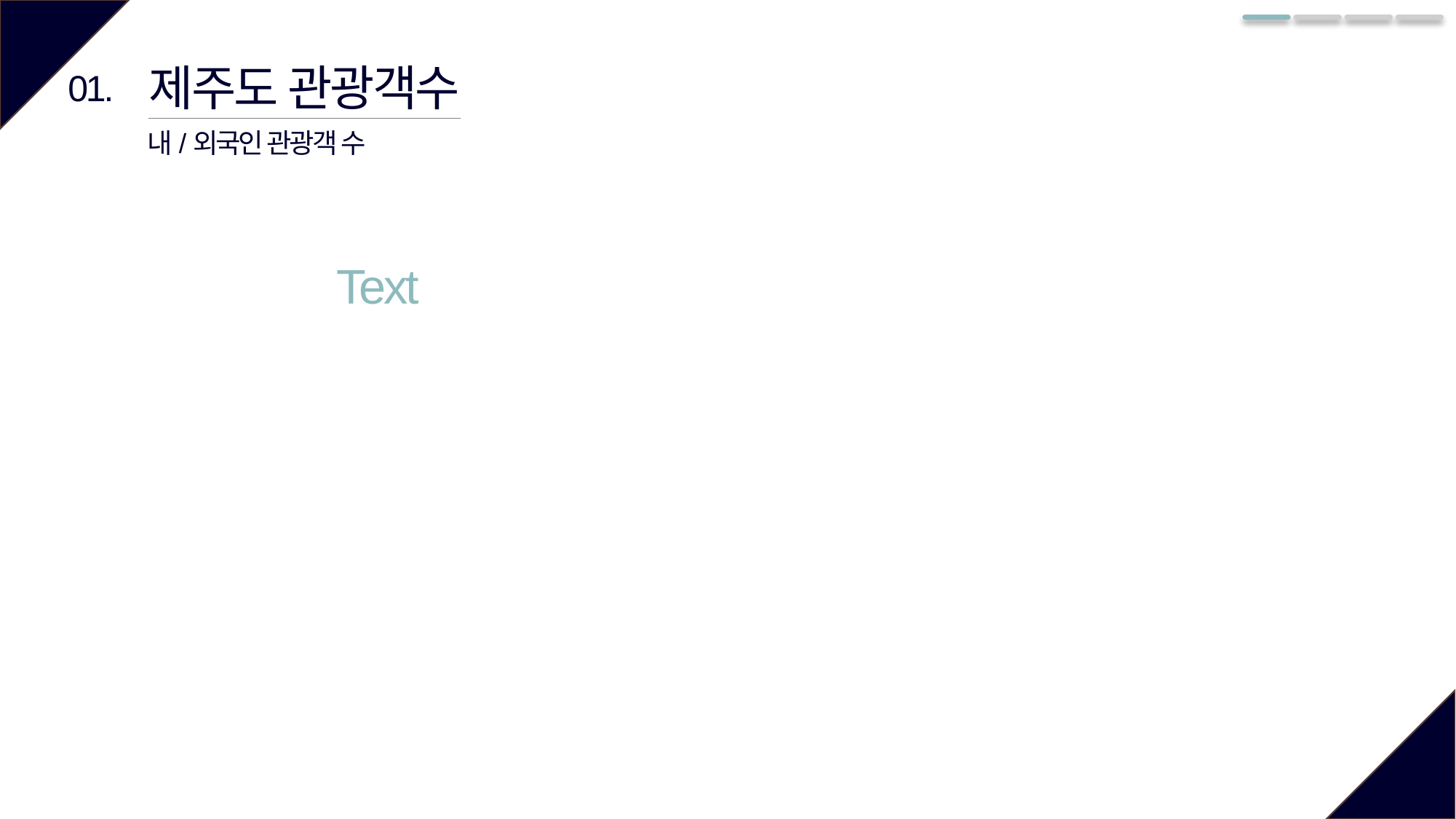

제주도 관광객수
01.
내/외국인 관광객 수
Text